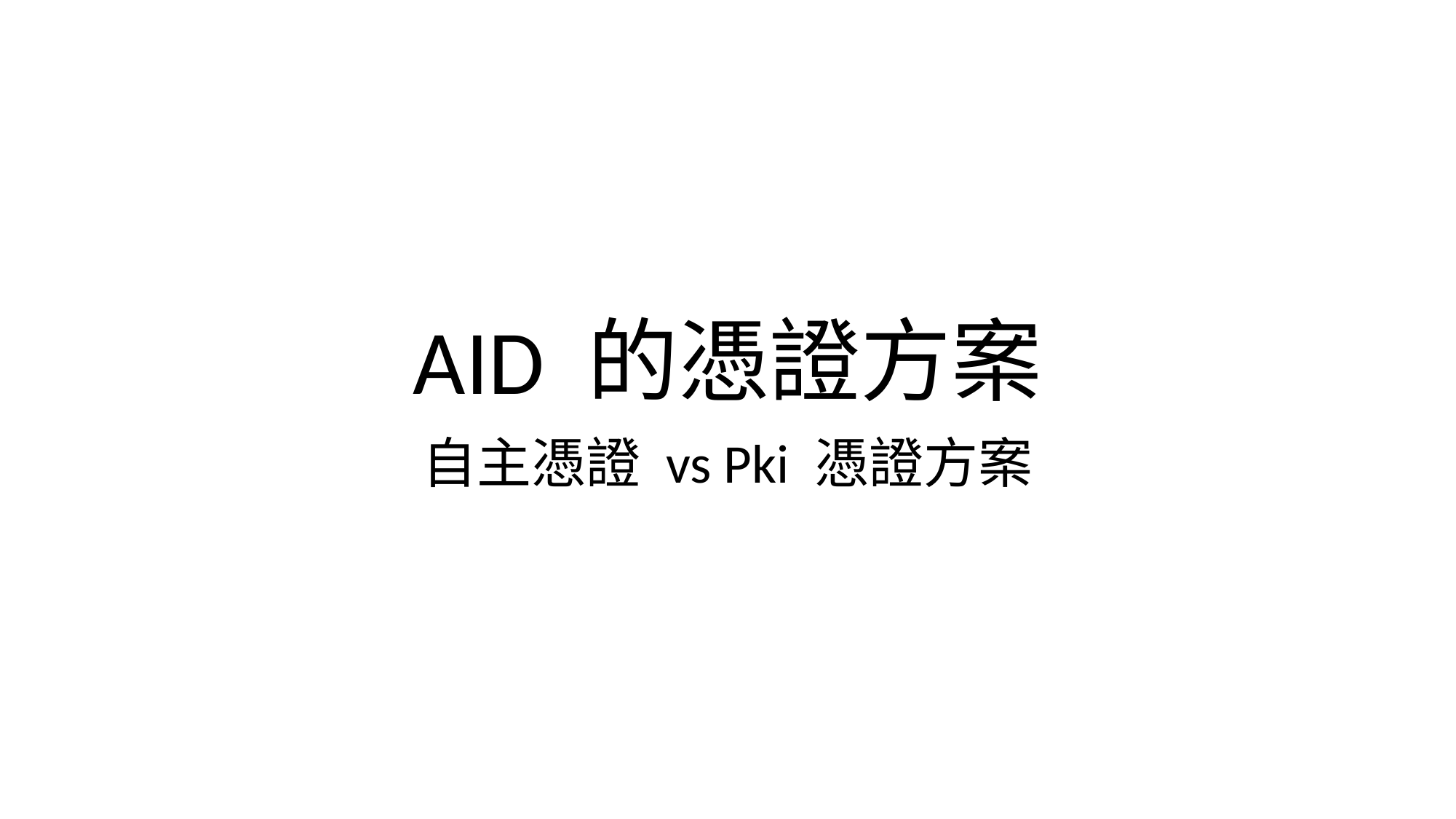

# AID 的憑證方案
自主憑證 vs Pki 憑證方案